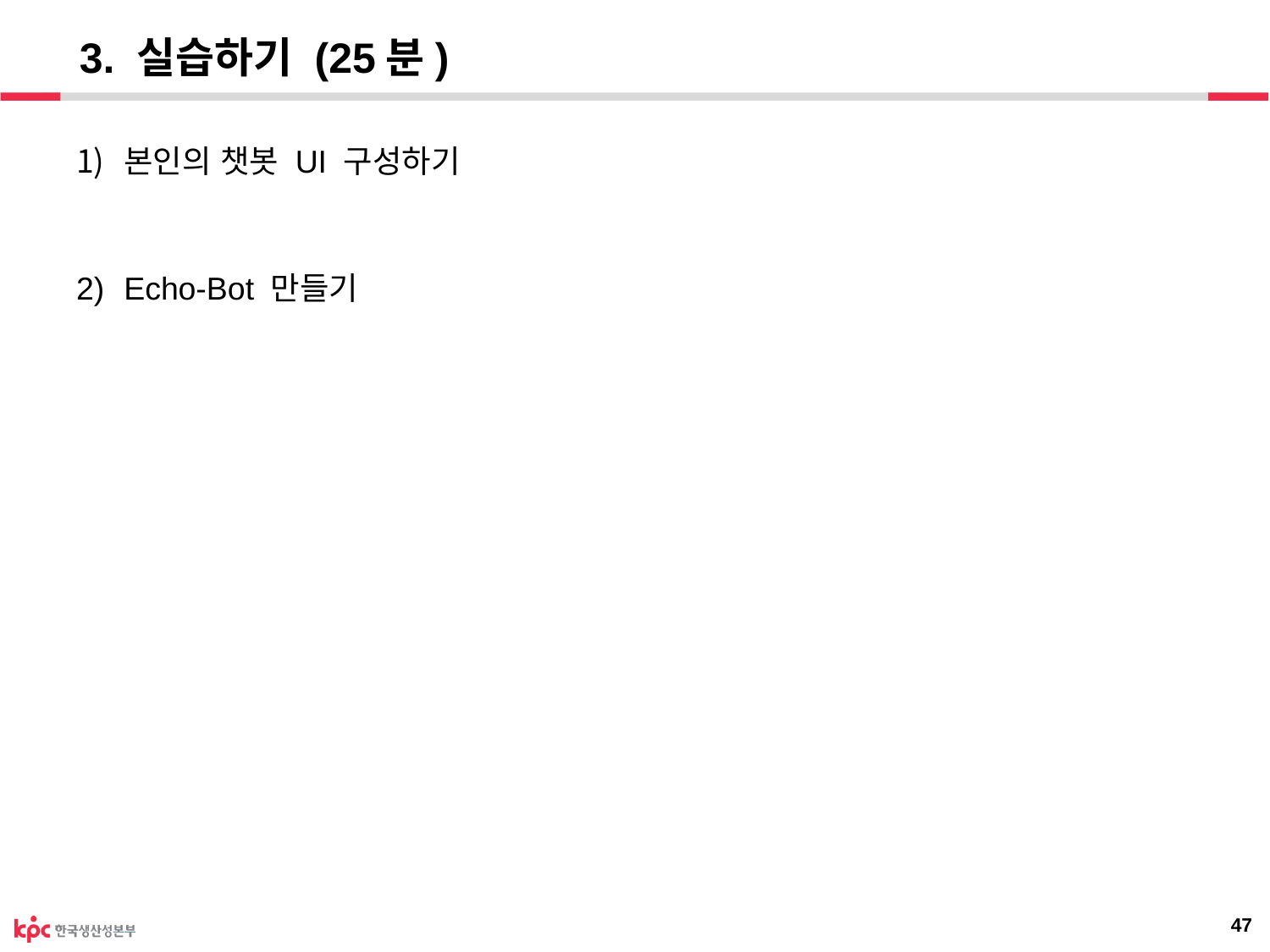

# 3. 실습하기 (25분)
본인의 챗봇 UI 구성하기

Echo-Bot 만들기